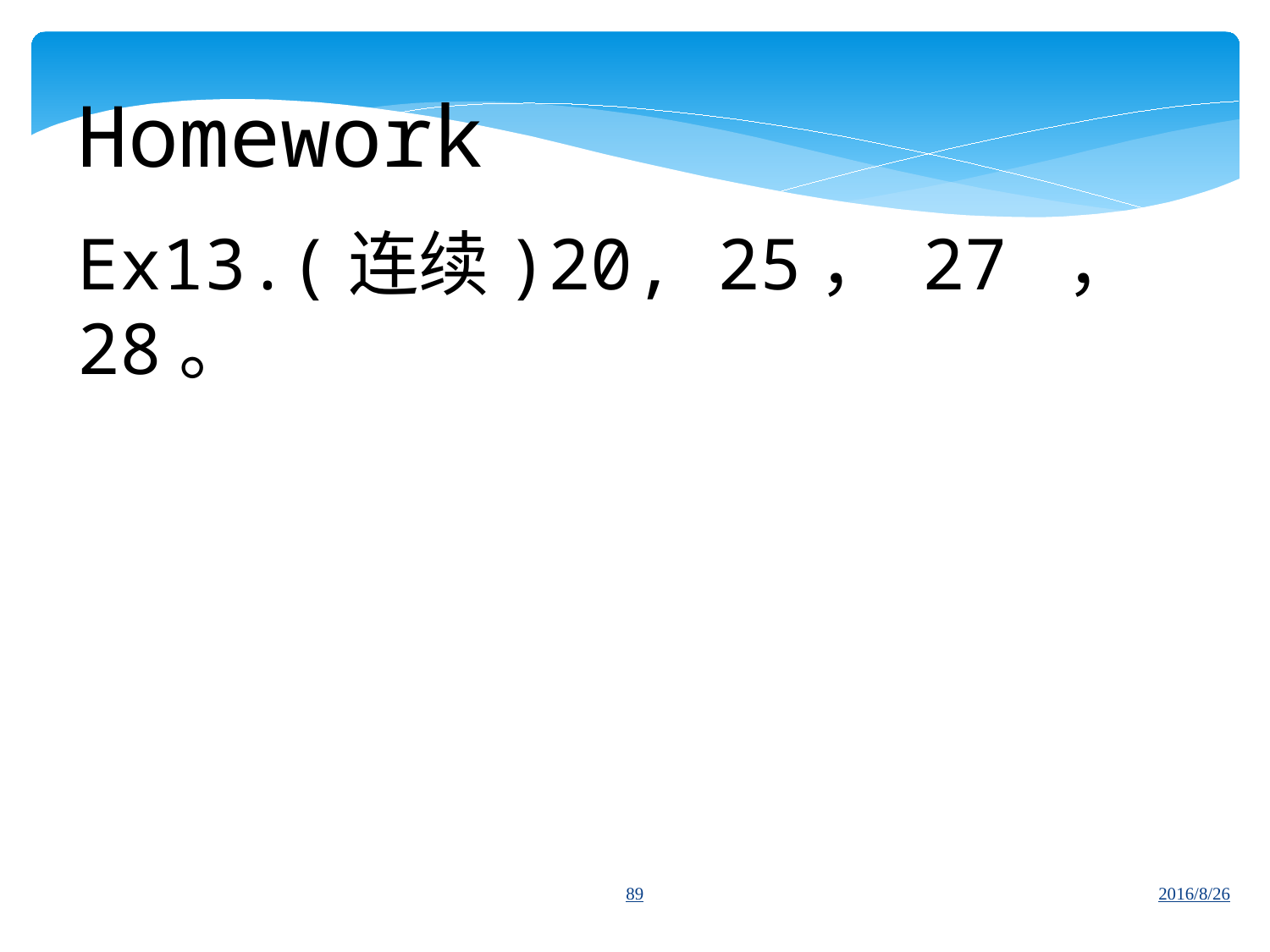

Homework
Ex13.(连续)20, 25， 27 ，28。
89
2016/8/26